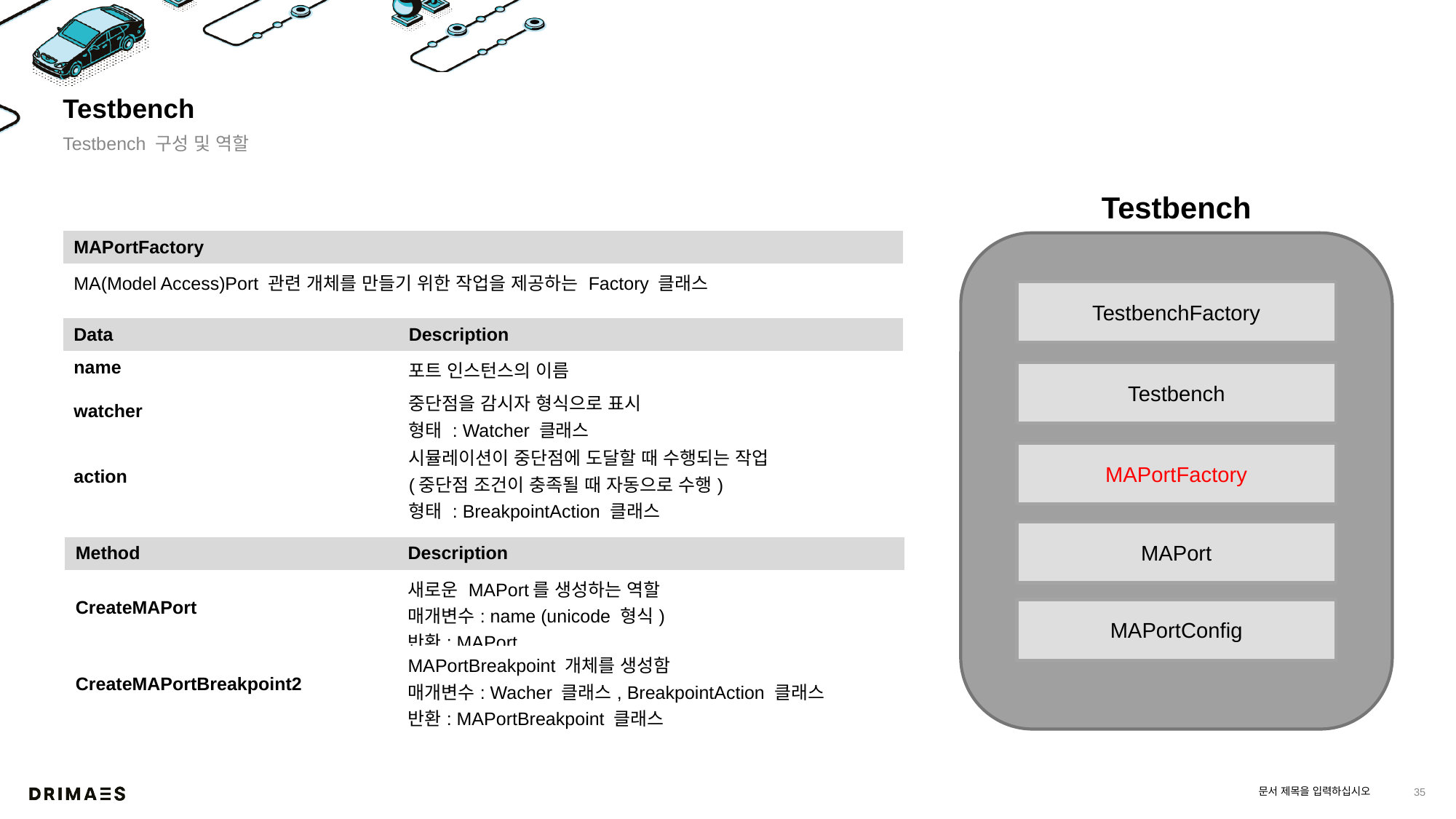

# Testbench
Testbench 구성 및 역할
Testbench
| MAPortFactory |
| --- |
| MA(Model Access)Port 관련 개체를 만들기 위한 작업을 제공하는 Factory 클래스 |

TestbenchFactory
| Data | Description |
| --- | --- |
| name | 포트 인스턴스의 이름 |
| watcher | 중단점을 감시자 형식으로 표시 형태 : Watcher 클래스 |
| action | 시뮬레이션이 중단점에 도달할 때 수행되는 작업 (중단점 조건이 충족될 때 자동으로 수행) 형태 : BreakpointAction 클래스 |
Testbench
MAPortFactory
MAPort
| Method | Description |
| --- | --- |
| CreateMAPort | 새로운 MAPort를 생성하는 역할 매개변수: name (unicode 형식) 반환: MAPort |
| CreateMAPortBreakpoint2 | MAPortBreakpoint 개체를 생성함 매개변수: Wacher 클래스, BreakpointAction 클래스 반환: MAPortBreakpoint 클래스 |
MAPortConfig
문서 제목을 입력하십시오